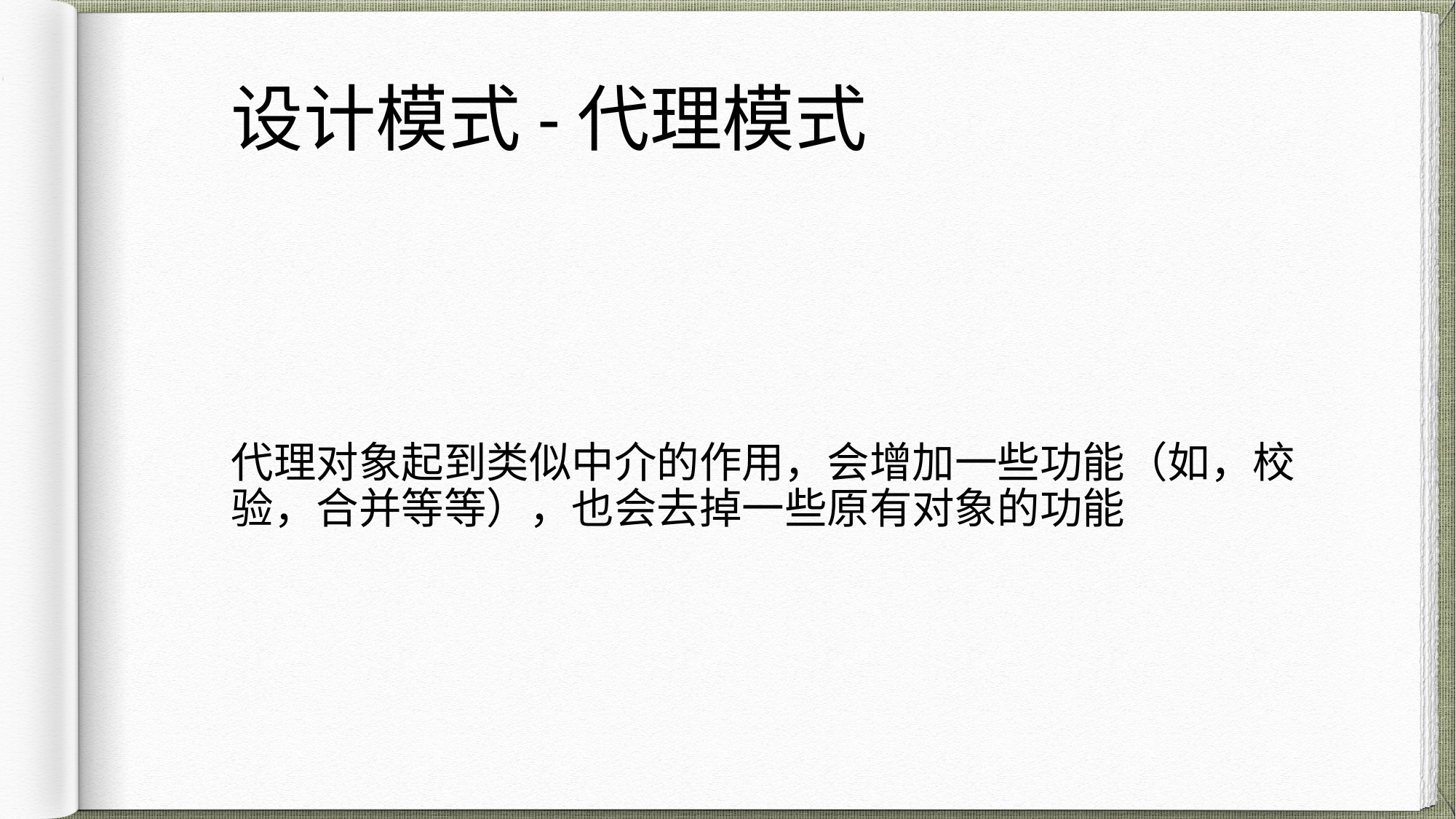

# 设计模式-代理模式
代理对象起到类似中介的作用，会增加一些功能（如，校验，合并等等），也会去掉一些原有对象的功能